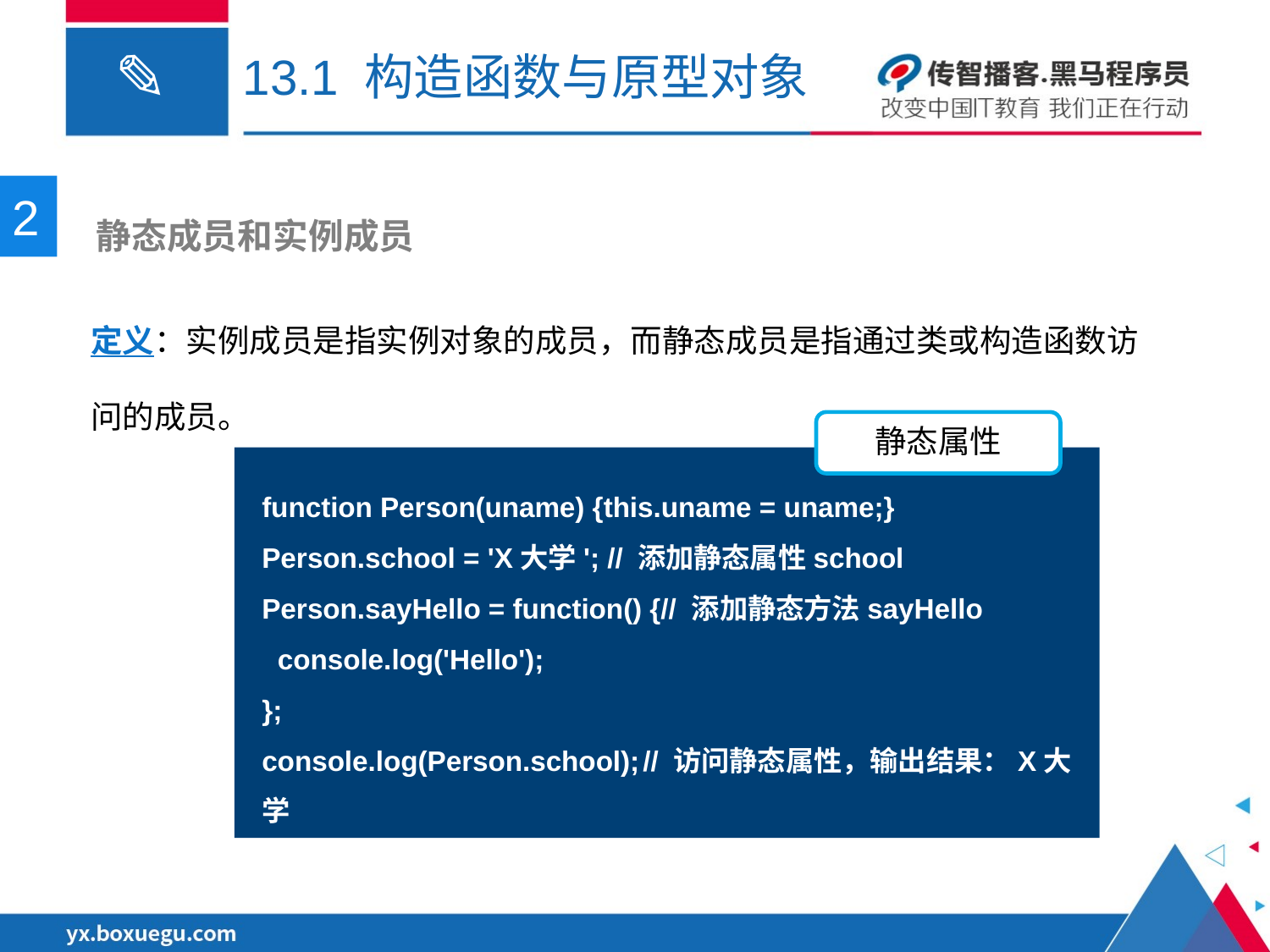

# 13.1 构造函数与原型对象

2
  静态成员和实例成员
定义：实例成员是指实例对象的成员，而静态成员是指通过类或构造函数访问的成员。
静态属性

function Person(uname) {this.uname = uname;}
Person.school = 'X大学'; // 添加静态属性school
Person.sayHello = function() {// 添加静态方法sayHello
  console.log('Hello');
};
console.log(Person.school);	// 访问静态属性，输出结果：X大学
Person.sayHello();	// 访问静态方法，输出结果：Hello